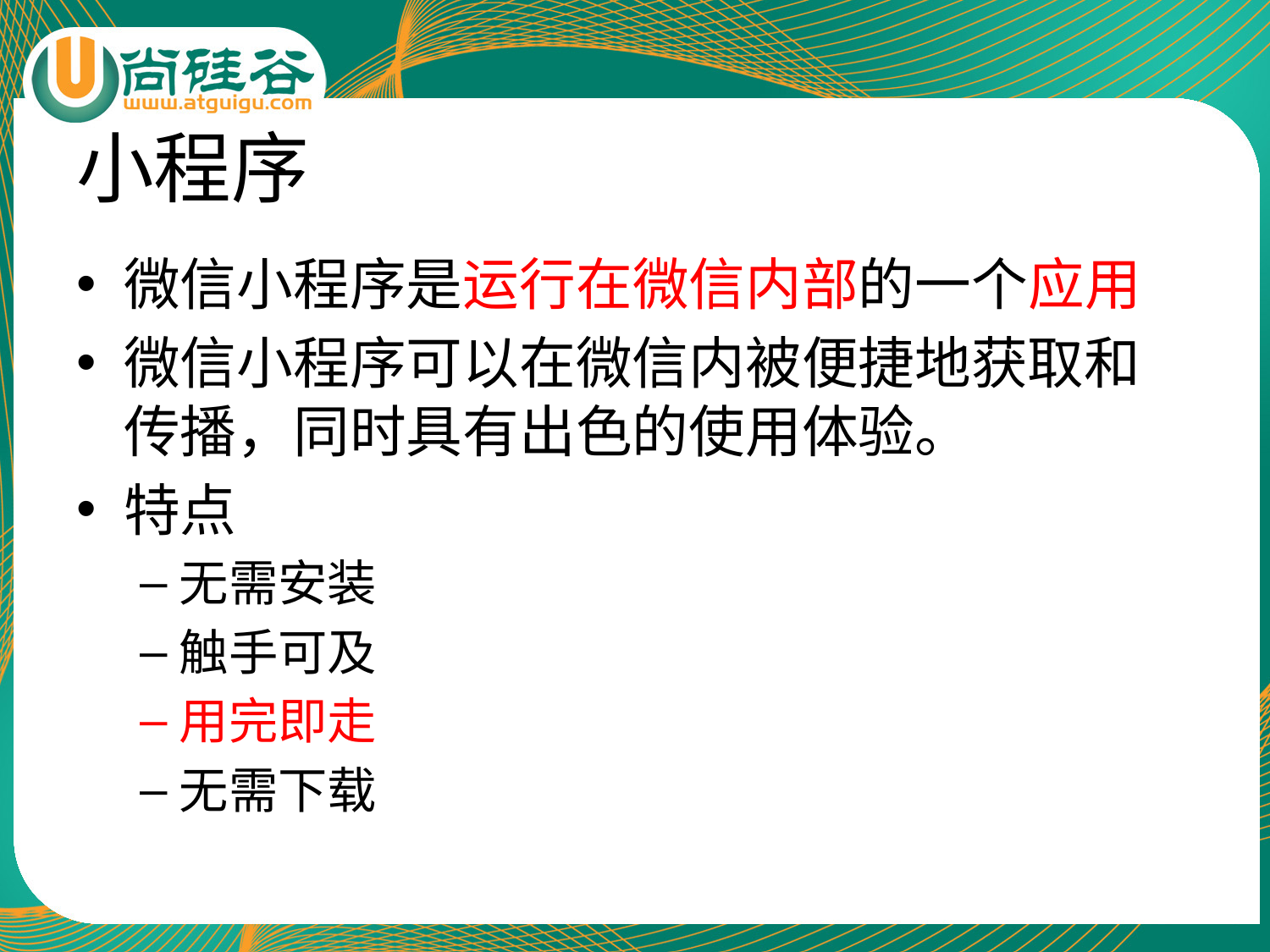

# 小程序
微信小程序是运行在微信内部的一个应用
微信小程序可以在微信内被便捷地获取和传播，同时具有出色的使用体验。
特点
无需安装
触手可及
用完即走
无需下载